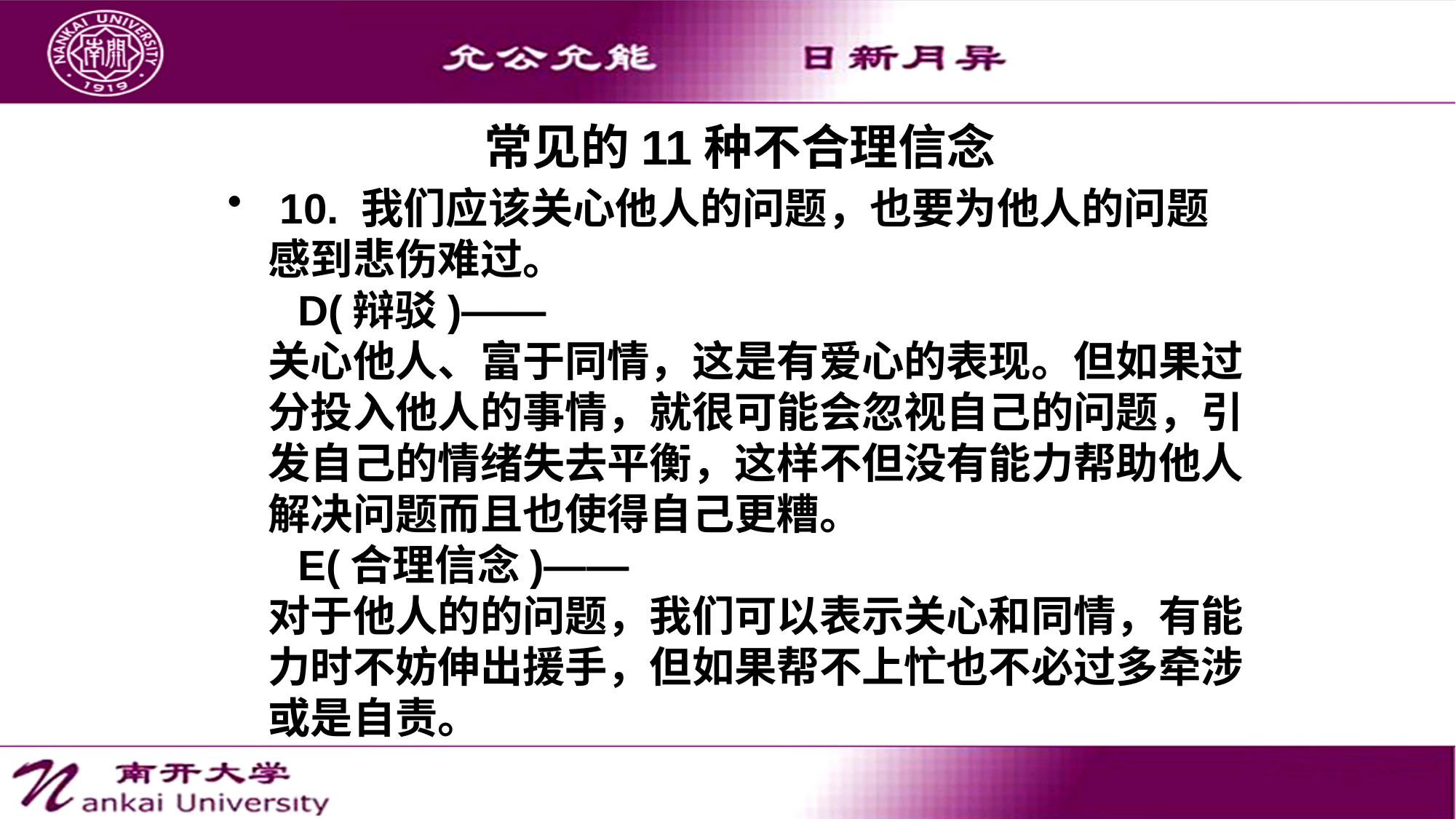

# 常见的11种不合理信念
 10. 我们应该关心他人的问题，也要为他人的问题感到悲伤难过。
  D(辩驳)——
关心他人、富于同情，这是有爱心的表现。但如果过分投入他人的事情，就很可能会忽视自己的问题，引发自己的情绪失去平衡，这样不但没有能力帮助他人解决问题而且也使得自己更糟。
  E(合理信念)——
对于他人的的问题，我们可以表示关心和同情，有能力时不妨伸出援手，但如果帮不上忙也不必过多牵涉或是自责。